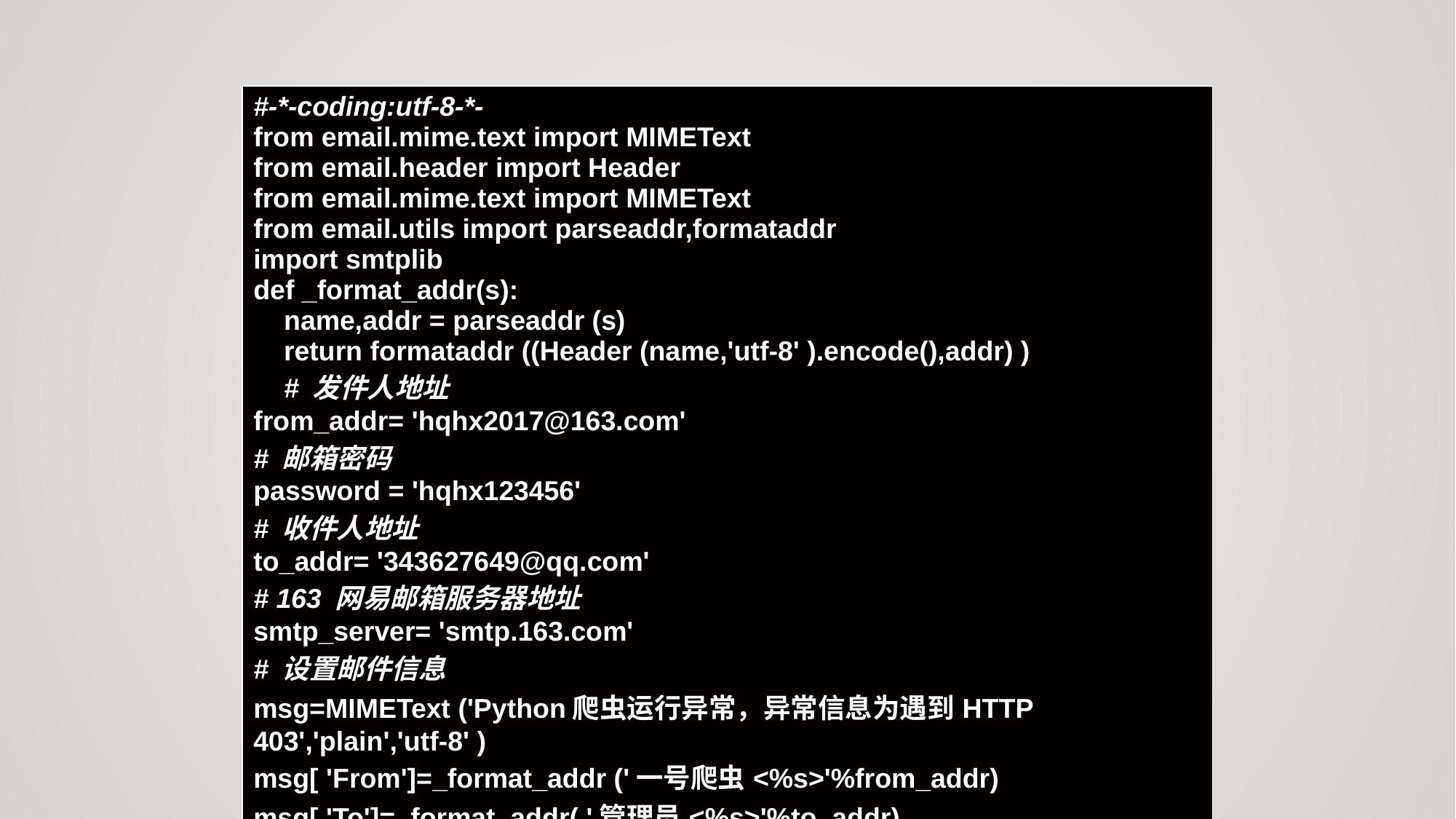

| #-\*-coding:utf-8-\*- from email.mime.text import MIMEText from email.header import Header from email.mime.text import MIMEText from email.utils import parseaddr,formataddr import smtplib def \_format\_addr(s): name,addr = parseaddr (s) return formataddr ((Header (name,'utf-8' ).encode(),addr) ) # 发件人地址 from\_addr= 'hqhx2017@163.com' # 邮箱密码 password = 'hqhx123456' # 收件人地址 to\_addr= '343627649@qq.com' # 163 网易邮箱服务器地址 smtp\_server= 'smtp.163.com' # 设置邮件信息 msg=MIMEText ('Python爬虫运行异常，异常信息为遇到HTTP 403','plain','utf-8' ) msg[ 'From']=\_format\_addr ('一号爬虫<%s>'%from\_addr) msg[ 'To']=\_format\_addr( '管理员<%s>'%to\_addr) msg ['Subject']= Header ('一号爬虫运行状态','utf-8').encode( ) # 发送邮件 server = smtplib.SMTP(smtp\_server,25) server.login( from\_addr,password) server.sendmail (from\_addr,[to\_addr],msg.as\_string () ) server.quit () |
| --- |